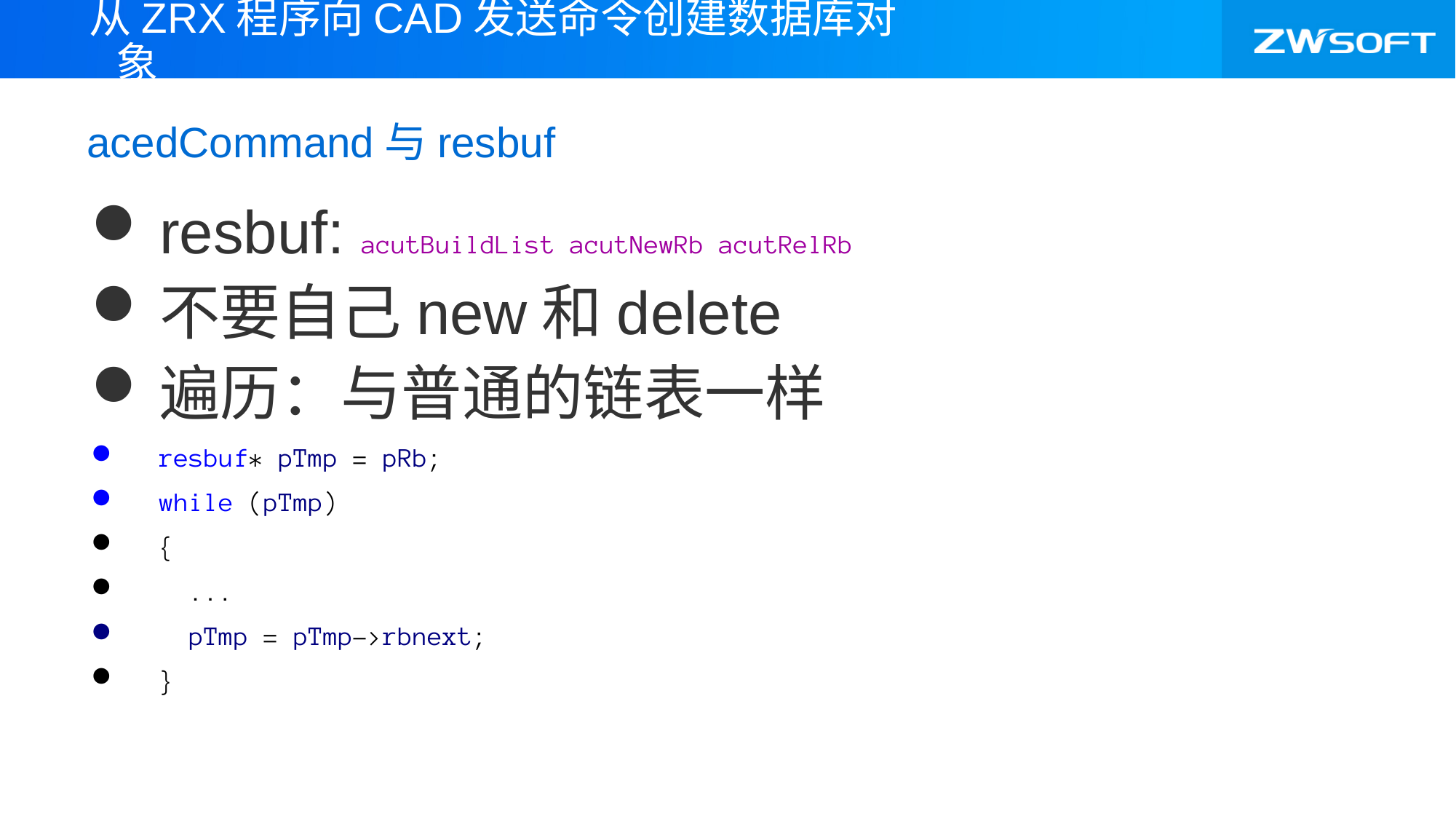

从ZRX程序向CAD发送命令创建数据库对象
# acedCommand与resbuf
resbuf: acutBuildList acutNewRb acutRelRb
不要自己new和delete
遍历：与普通的链表一样
resbuf* pTmp = pRb;
while (pTmp)
{
  ...
  pTmp = pTmp->rbnext;
}